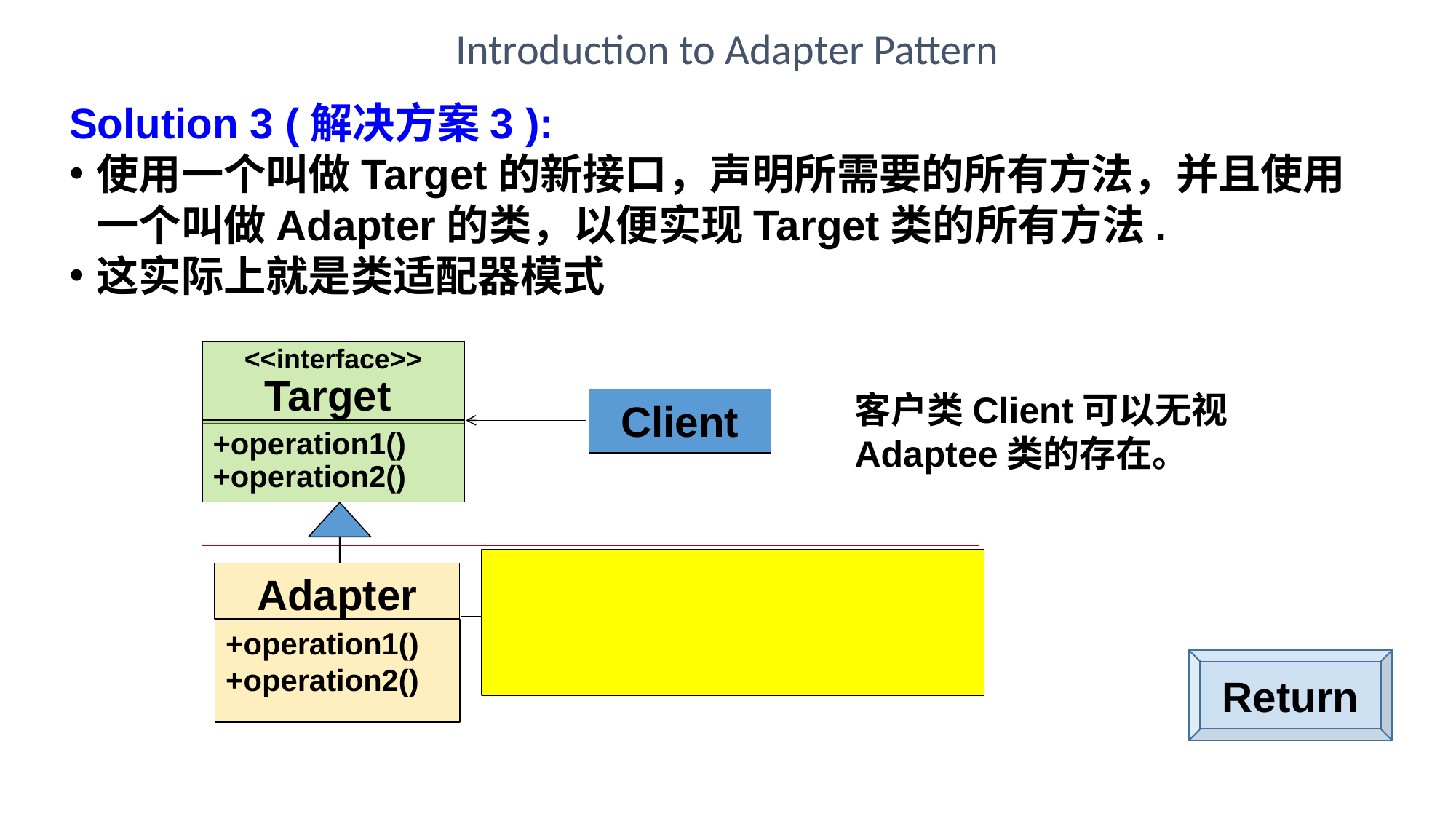

Introduction to Adapter Pattern
Solution 3 (解决方案3 ):
使用一个叫做Target的新接口，声明所需要的所有方法，并且使用一个叫做Adapter的类，以便实现Target类的所有方法.
这实际上就是类适配器模式
<<interface>>
Target
+operation1()
+operation2()
客户类Client可以无视
Adaptee类的存在。
Client

Adaptee
<<use>>
+operation1()
Adapter
+operation1()
+operation2()
Return
14